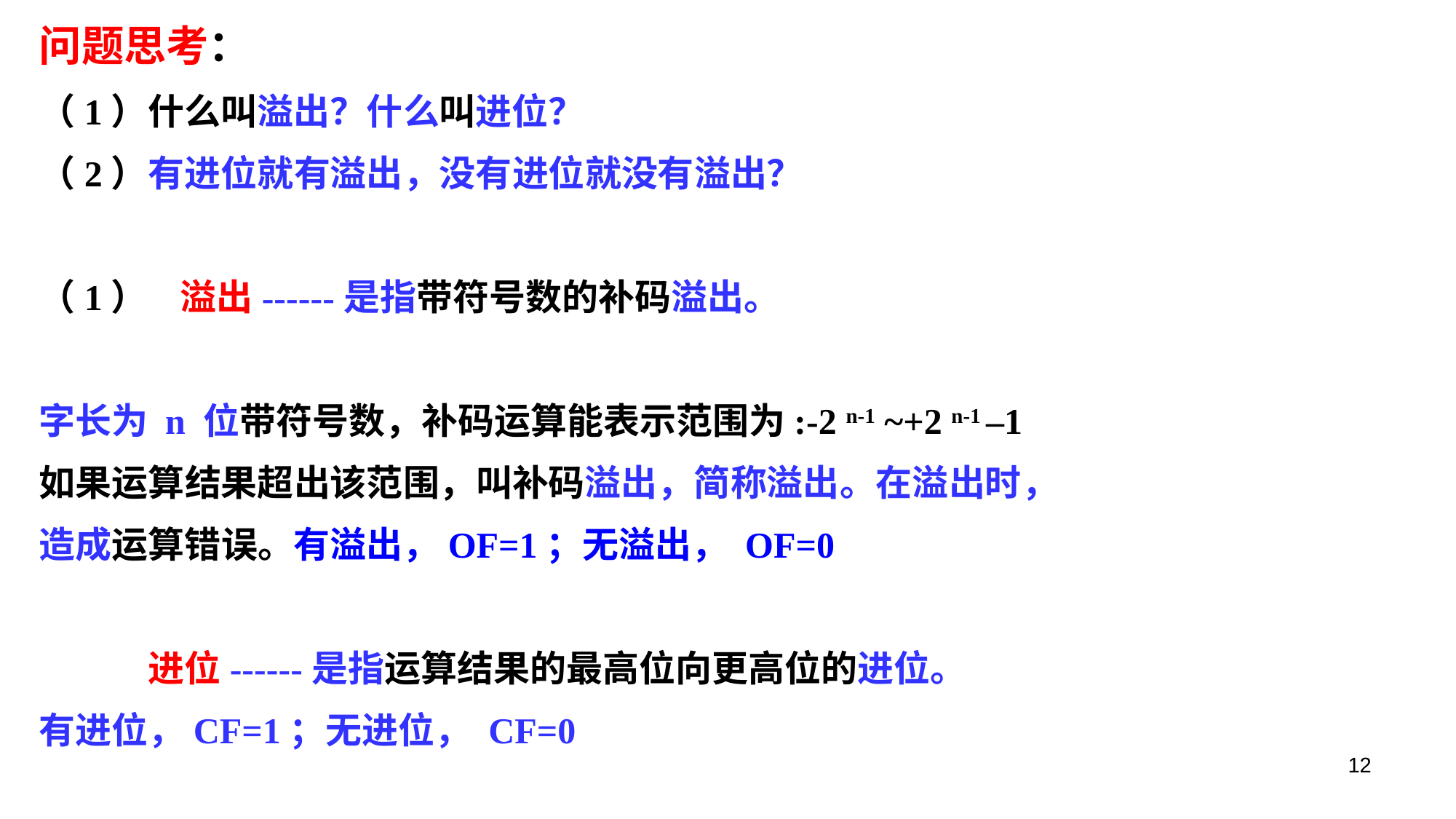

问题思考：
（1）	什么叫溢出？什么叫进位？
（2）	有进位就有溢出，没有进位就没有溢出？

（1）    溢出------是指带符号数的补码溢出。

字长为 n 位带符号数，补码运算能表示范围为:-2 n-1 ~+2 n-1 –1
如果运算结果超出该范围，叫补码溢出，简称溢出。在溢出时，
造成运算错误。有溢出，OF=1；无溢出， OF=0

	进位------是指运算结果的最高位向更高位的进位。
有进位，CF=1；无进位， CF=0
12